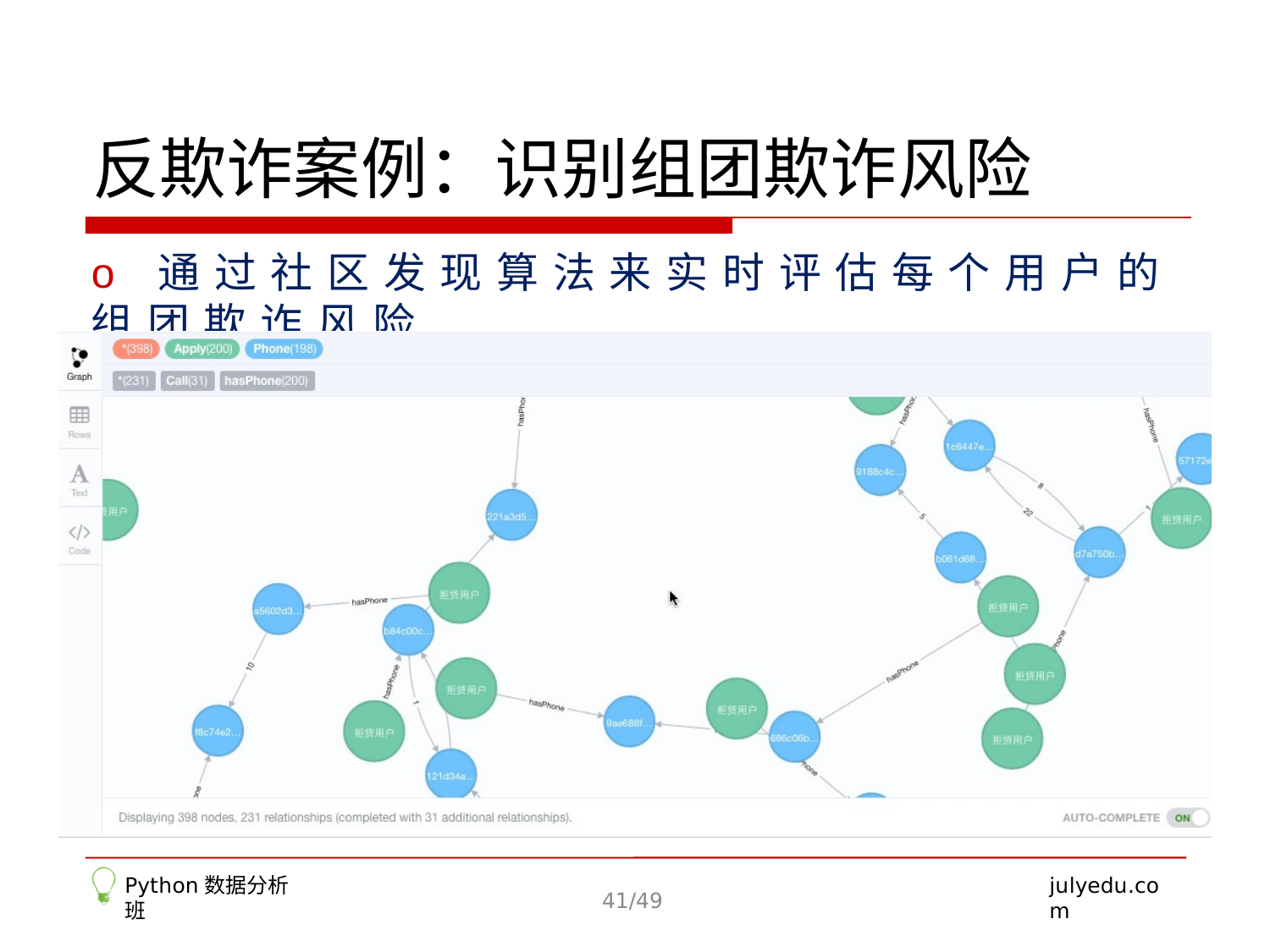

# 反欺诈案例：识别组团欺诈风险

o	通过社区发现算法来实时评估每个用户的组团欺诈风险

Python数据分析班
julyedu.com
41/49